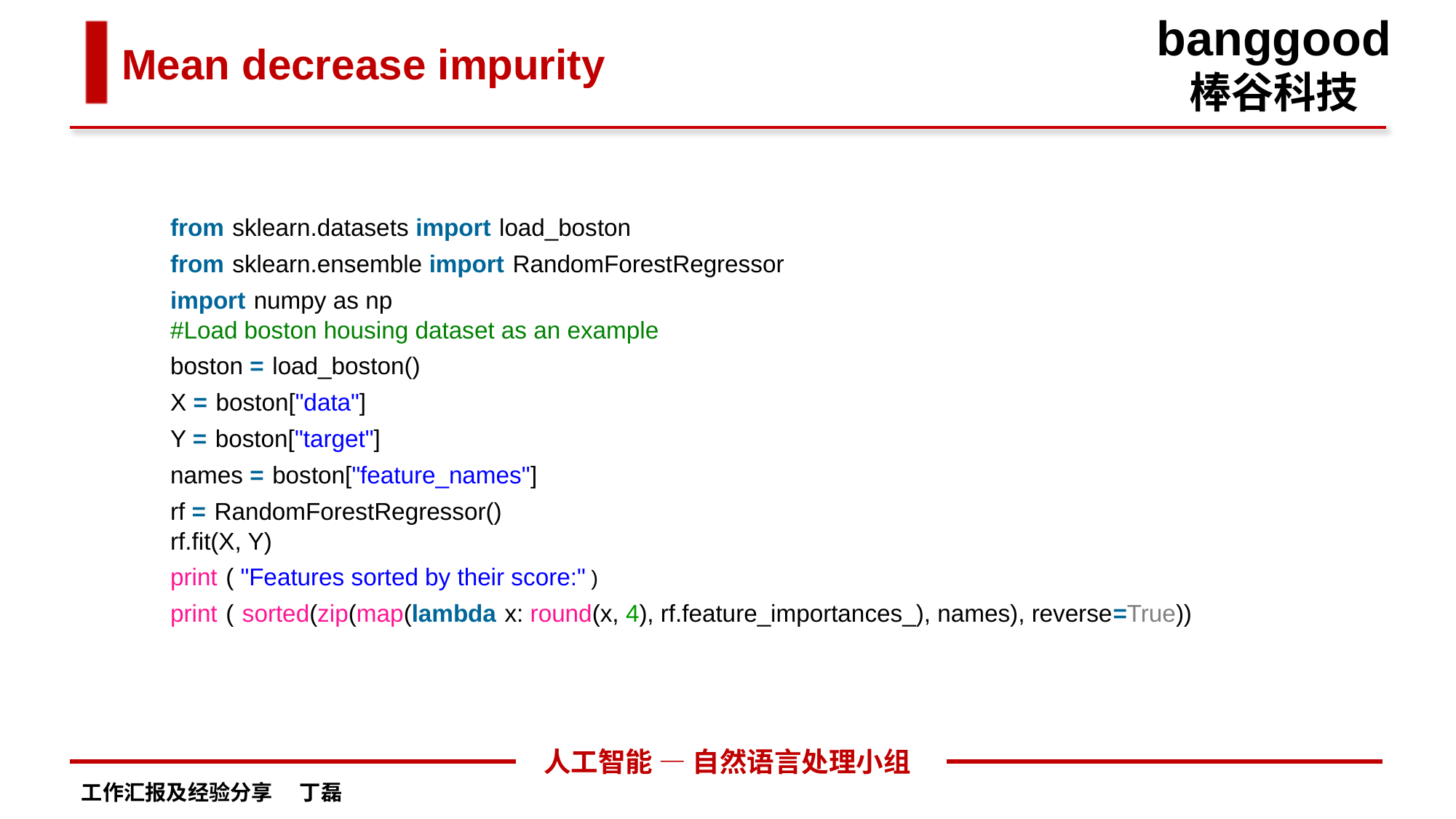

banggood
棒谷科技

Mean decrease impurity
from sklearn.datasets import load_boston
from sklearn.ensemble import RandomForestRegressor
import numpy as np
#Load boston housing dataset as an example
boston = load_boston()
X = boston["data"]
Y = boston["target"]
names = boston["feature_names"]
rf = RandomForestRegressor()
rf.fit(X, Y)
print ( "Features sorted by their score:" )
print ( sorted(zip(map(lambda x: round(x, 4), rf.feature_importances_), names), reverse=True))

人工智能 — 自然语言处理小组
工作汇报及经验分享	丁磊